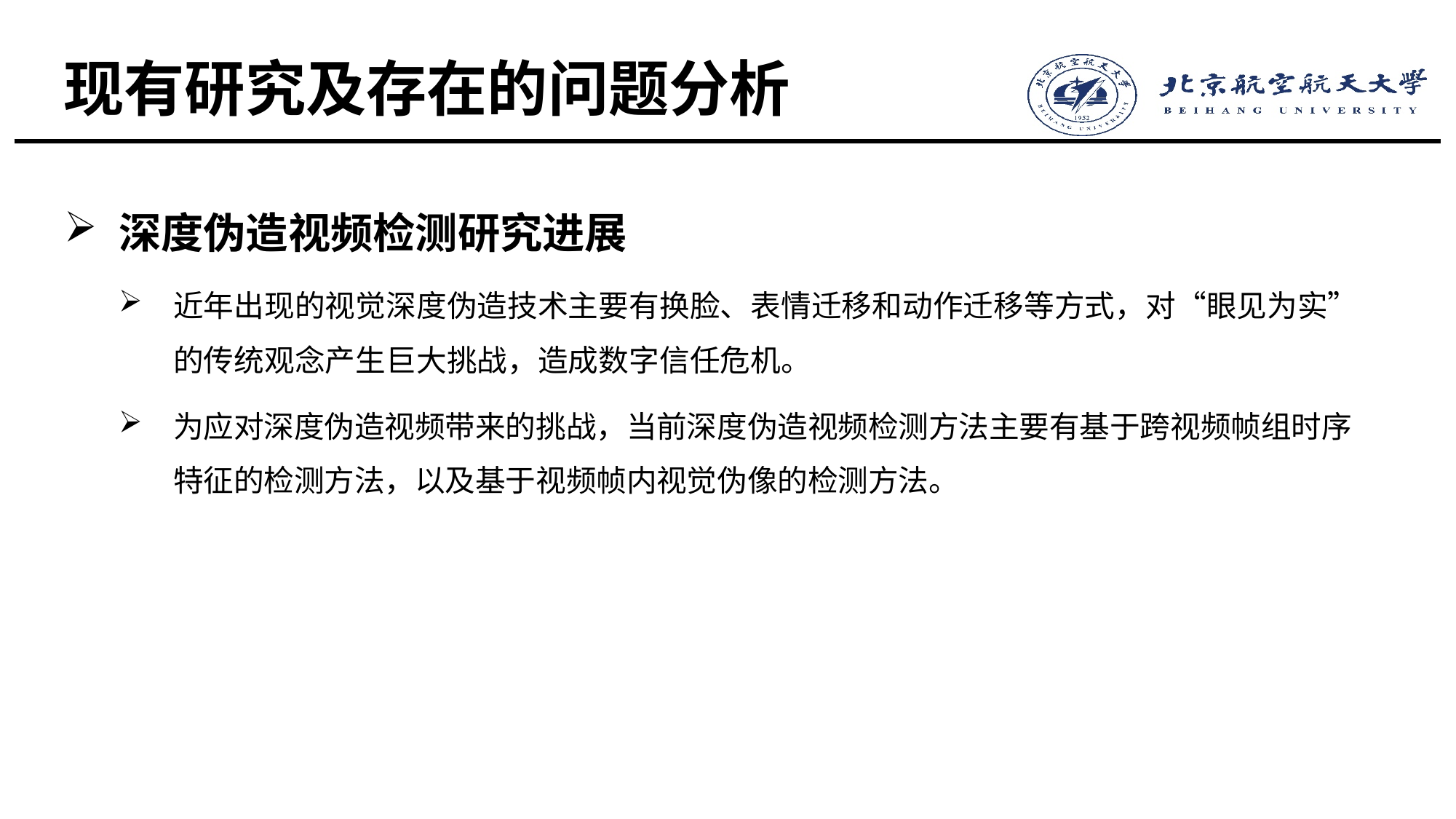

# 现有研究及存在的问题分析
深度伪造视频检测研究进展
近年出现的视觉深度伪造技术主要有换脸、表情迁移和动作迁移等方式，对“眼见为实”的传统观念产生巨大挑战，造成数字信任危机。
为应对深度伪造视频带来的挑战，当前深度伪造视频检测方法主要有基于跨视频帧组时序特征的检测方法，以及基于视频帧内视觉伪像的检测方法。
5